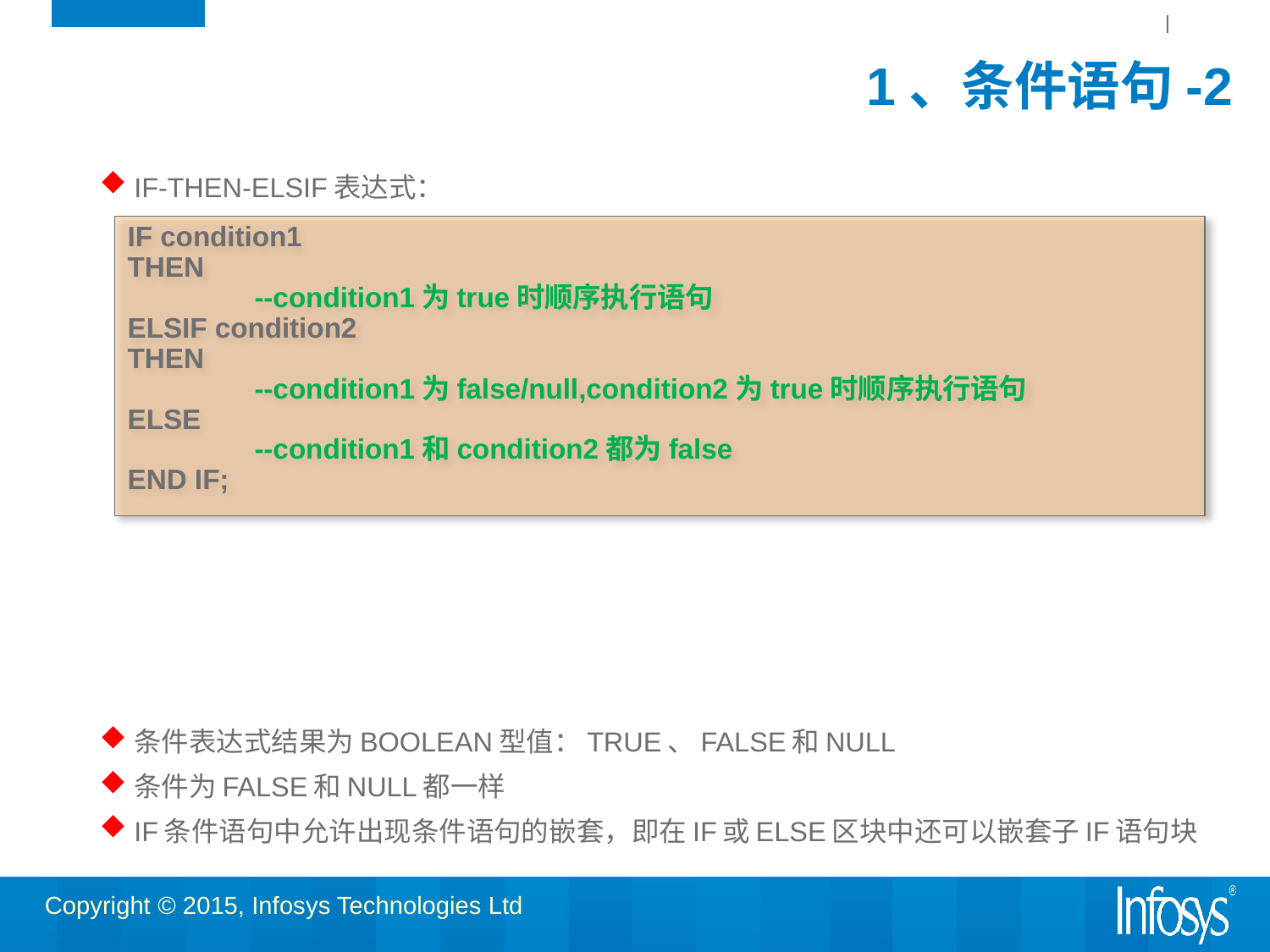

# 1、条件语句-2
IF-THEN-ELSIF表达式：

条件表达式结果为BOOLEAN型值：TRUE、FALSE和NULL
条件为FALSE和NULL都一样
IF条件语句中允许出现条件语句的嵌套，即在IF或ELSE区块中还可以嵌套子IF语句块
IF condition1
THEN
	--condition1为true时顺序执行语句
ELSIF condition2
THEN
	--condition1为false/null,condition2为true时顺序执行语句
ELSE
	--condition1和condition2都为false
END IF;